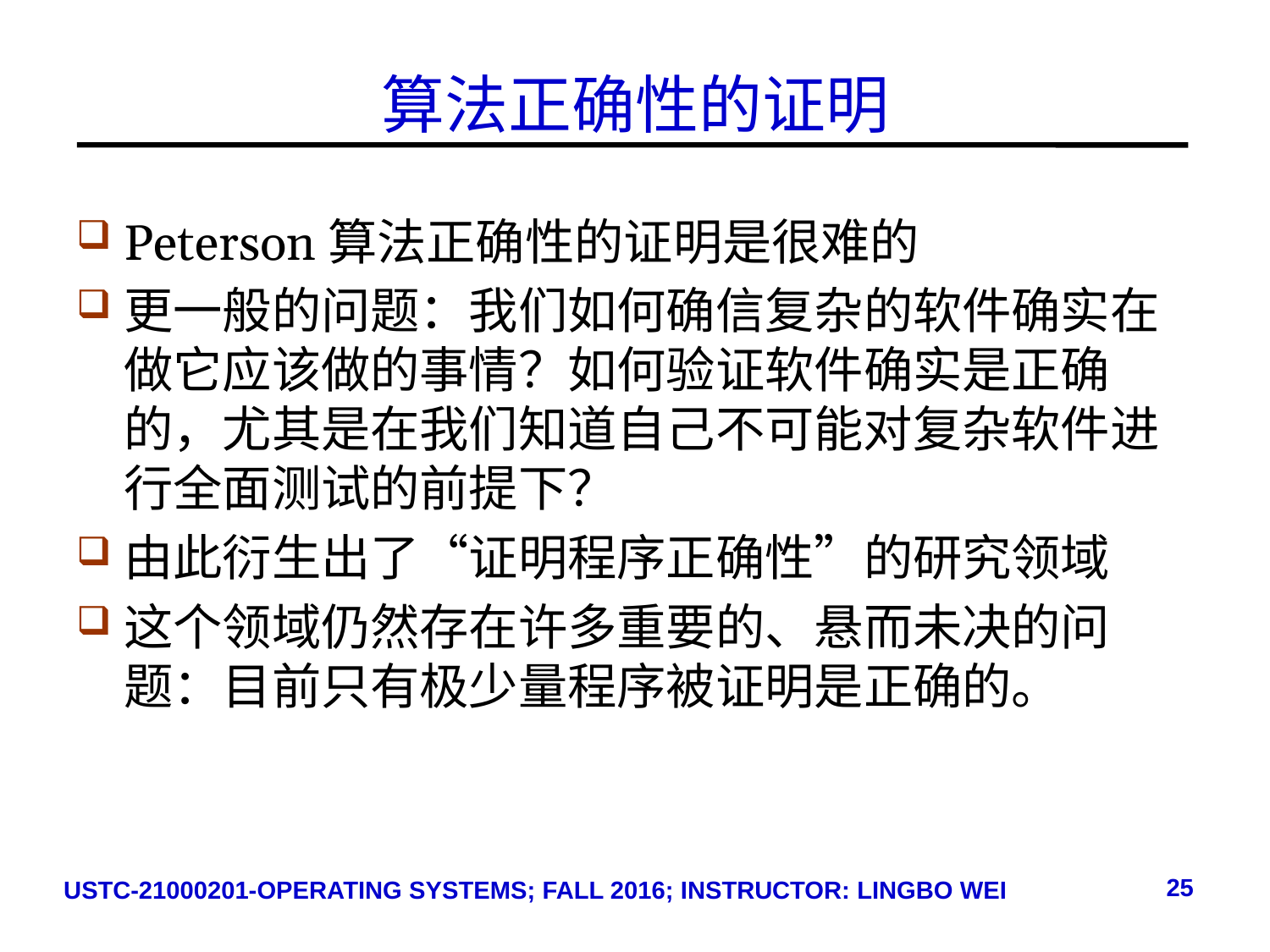

# 算法正确性的证明
Peterson算法正确性的证明是很难的
更一般的问题：我们如何确信复杂的软件确实在做它应该做的事情？如何验证软件确实是正确的，尤其是在我们知道自己不可能对复杂软件进行全面测试的前提下？
由此衍生出了“证明程序正确性”的研究领域
这个领域仍然存在许多重要的、悬而未决的问题：目前只有极少量程序被证明是正确的。

25
USTC-21000201-OPERATING SYSTEMS; FALL 2016; INSTRUCTOR: LINGBO WEI